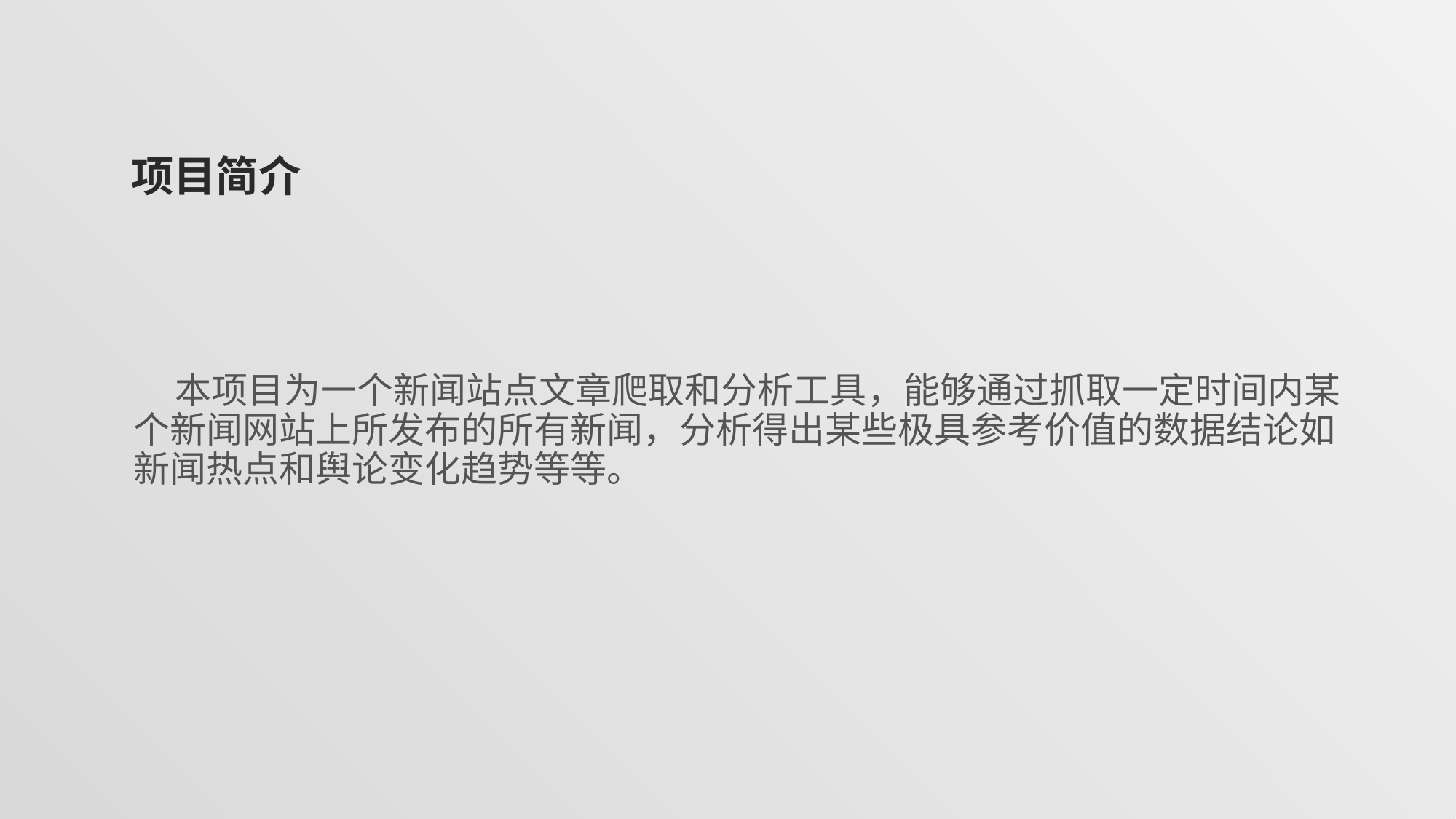

# 项目简介
    本项目为一个新闻站点文章爬取和分析工具，能够通过抓取一定时间内某个新闻网站上所发布的所有新闻，分析得出某些极具参考价值的数据结论如新闻热点和舆论变化趋势等等。